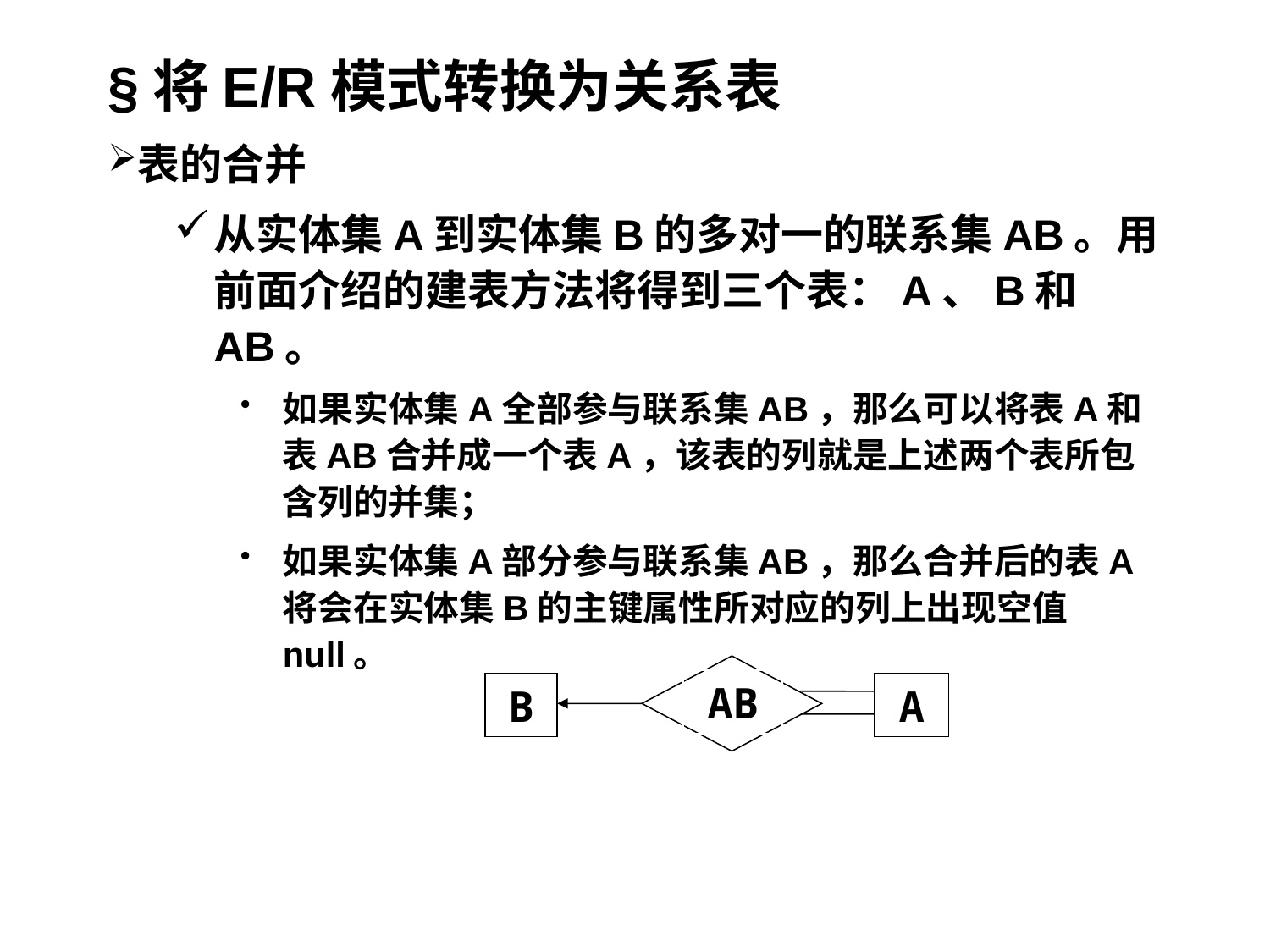

§将E/R模式转换为关系表
表的合并
从实体集A到实体集B的多对一的联系集AB。用前面介绍的建表方法将得到三个表：A、B和AB。
如果实体集A全部参与联系集AB，那么可以将表A和表AB合并成一个表A，该表的列就是上述两个表所包含列的并集；
如果实体集A部分参与联系集AB，那么合并后的表A将会在实体集B的主键属性所对应的列上出现空值null。

AB
B
A